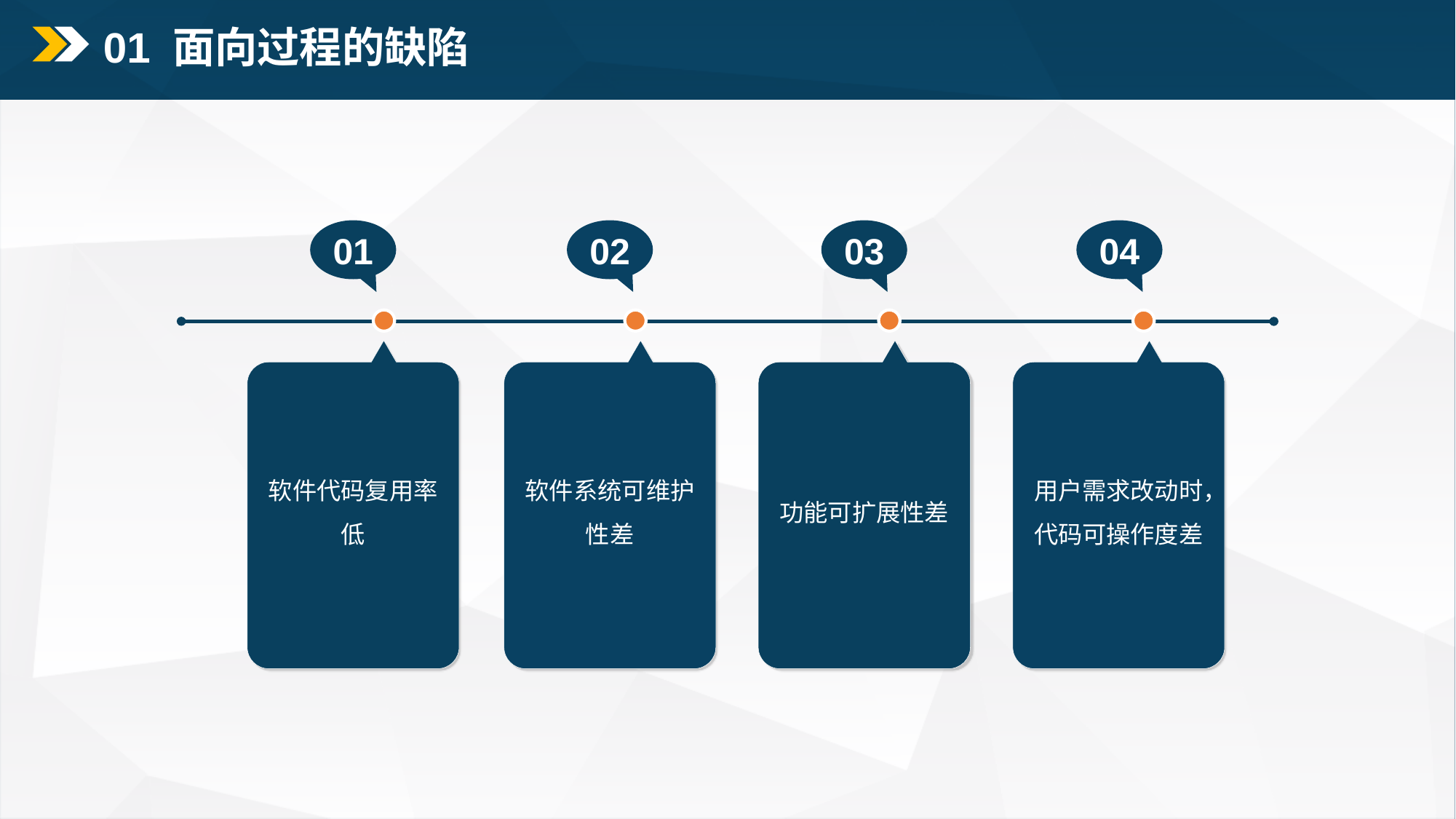

01 面向过程的缺陷

01
02
03
04

软件代码复用率低
软件系统可维护性差
功能可扩展性差
用户需求改动时，代码可操作度差